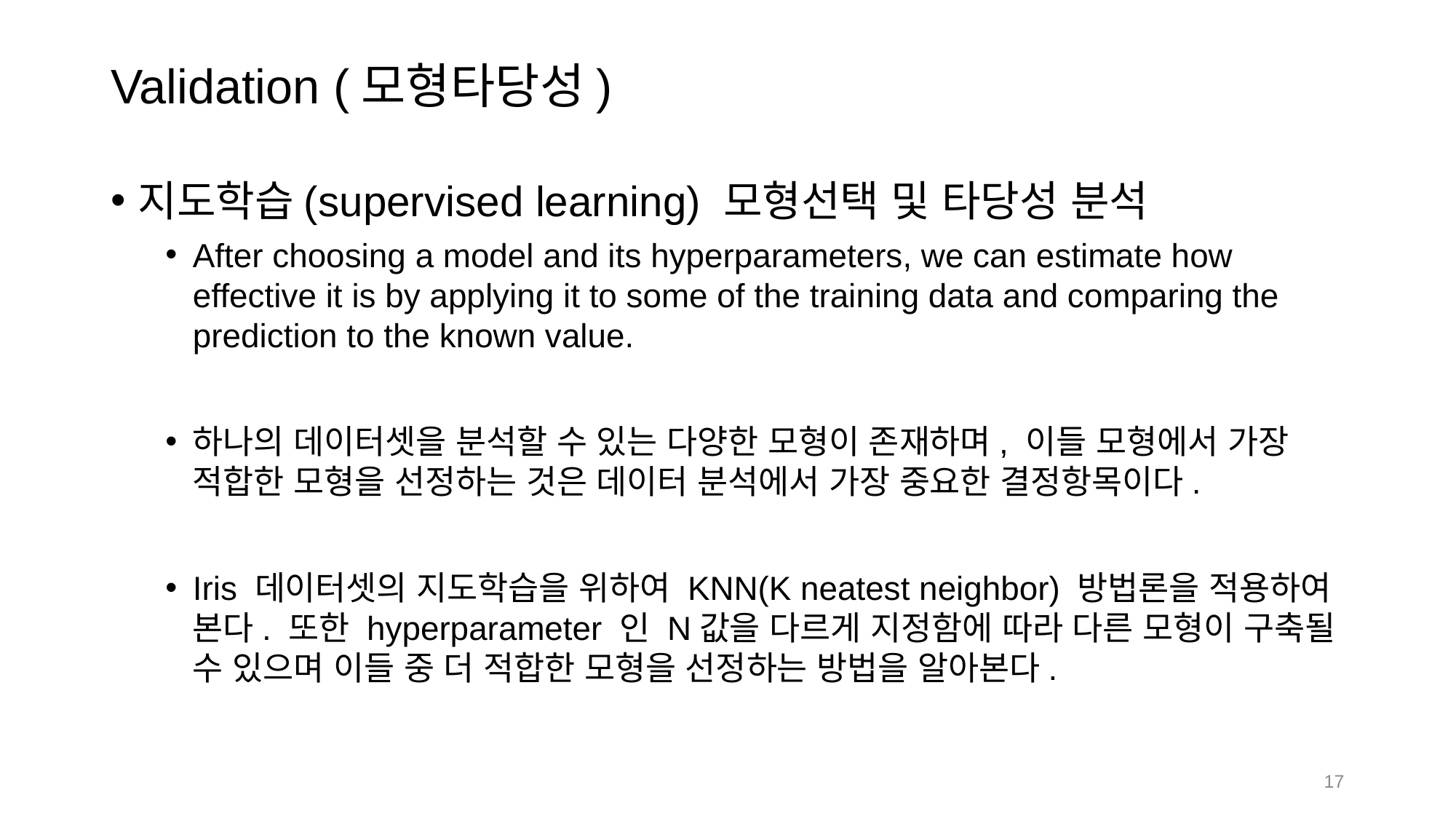

# Validation (모형타당성)
지도학습(supervised learning) 모형선택 및 타당성 분석
After choosing a model and its hyperparameters, we can estimate how effective it is by applying it to some of the training data and comparing the prediction to the known value.

하나의 데이터셋을 분석할 수 있는 다양한 모형이 존재하며, 이들 모형에서 가장 적합한 모형을 선정하는 것은 데이터 분석에서 가장 중요한 결정항목이다.

Iris 데이터셋의 지도학습을 위하여 KNN(K neatest neighbor) 방법론을 적용하여 본다. 또한 hyperparameter 인 N값을 다르게 지정함에 따라 다른 모형이 구축될 수 있으며 이들 중 더 적합한 모형을 선정하는 방법을 알아본다.
17